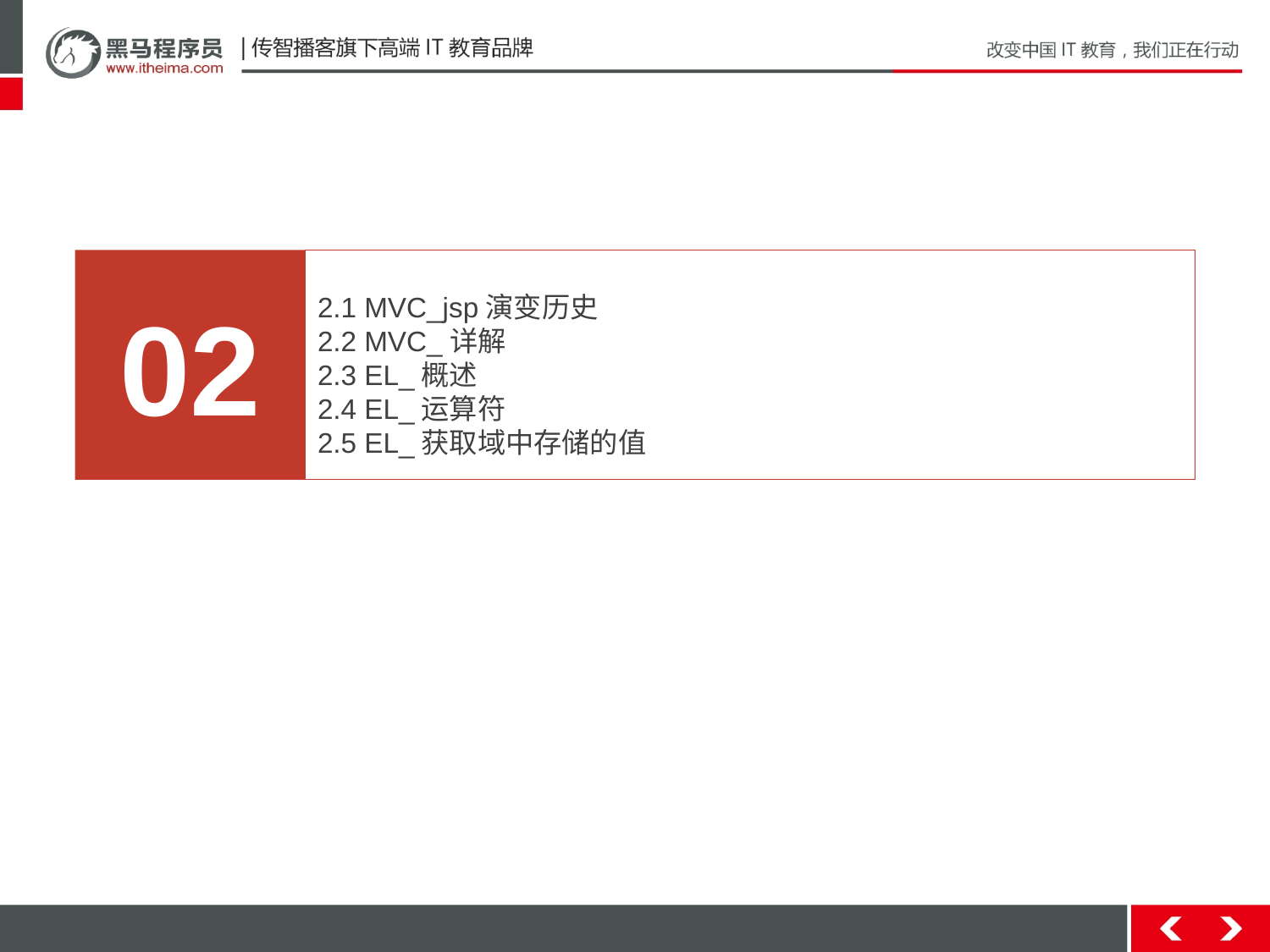

02

2.1 MVC_jsp演变历史
2.2 MVC_详解
2.3 EL_概述
2.4 EL_运算符
2.5 EL_获取域中存储的值